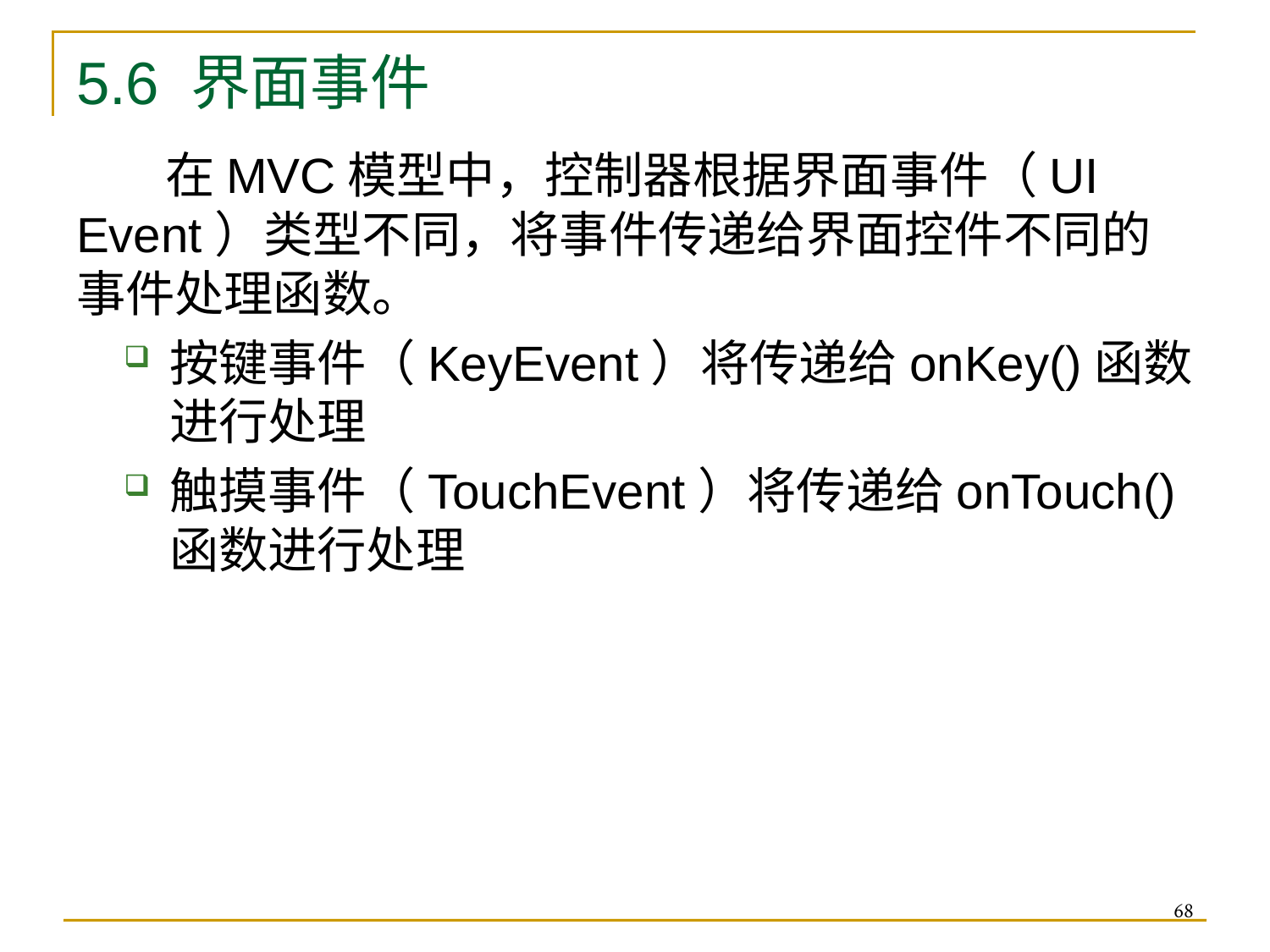

# 5.6 界面事件
       在MVC模型中，控制器根据界面事件（UI Event）类型不同，将事件传递给界面控件不同的事件处理函数。
按键事件（KeyEvent）将传递给onKey()函数进行处理
触摸事件（TouchEvent）将传递给onTouch()函数进行处理
68